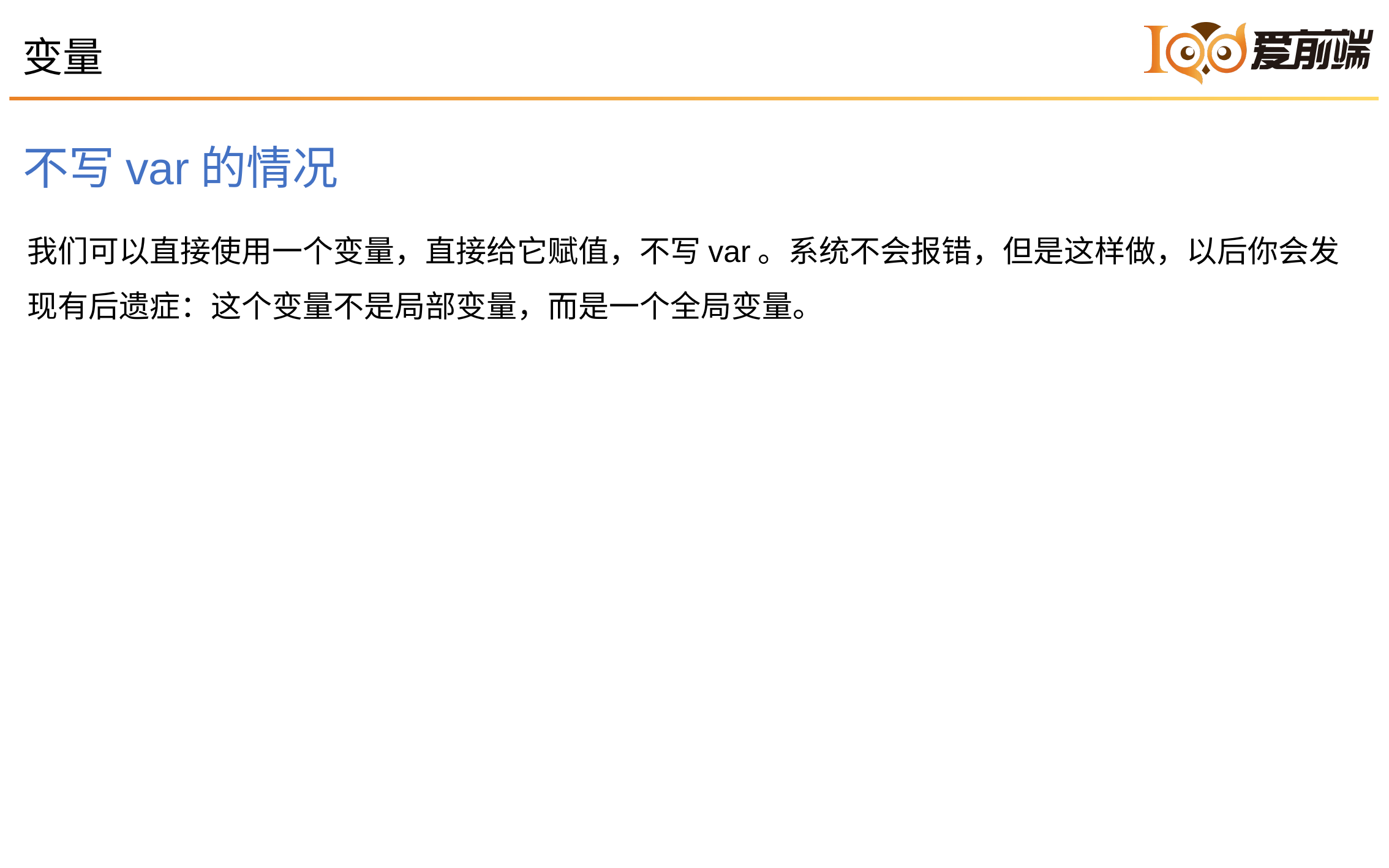

1
变量

不写var的情况
我们可以直接使用一个变量，直接给它赋值，不写var。系统不会报错，但是这样做，以后你会发现有后遗症：这个变量不是局部变量，而是一个全局变量。